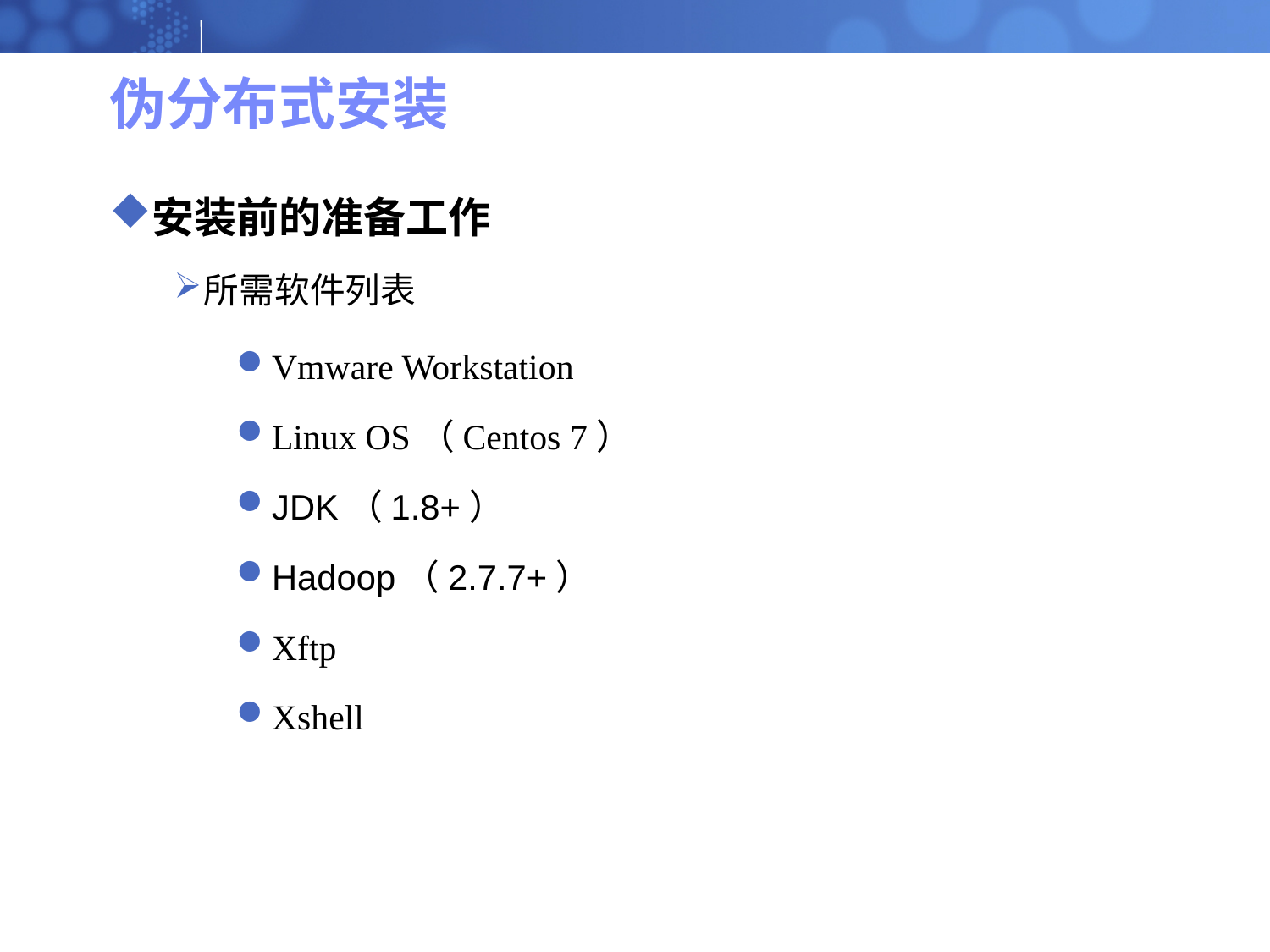

# 伪分布式安装
安装前的准备工作
所需软件列表
Vmware Workstation
Linux OS（Centos 7）
JDK（1.8+）
Hadoop（2.7.7+）
Xftp
Xshell

5